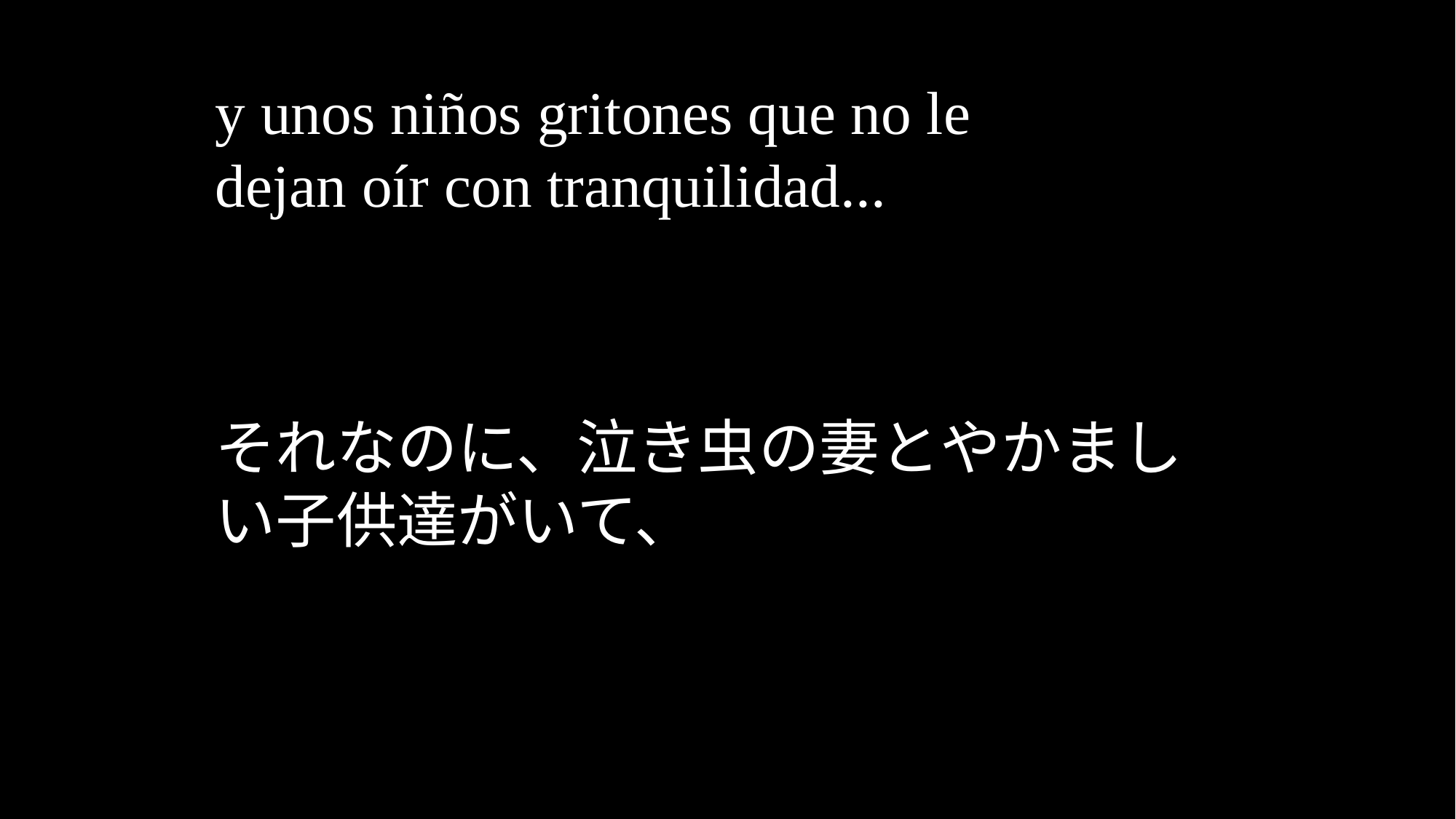

y unos niños gritones que no le dejan oír con tranquilidad...

それなのに、泣き虫の妻とやかましい子供達がいて、